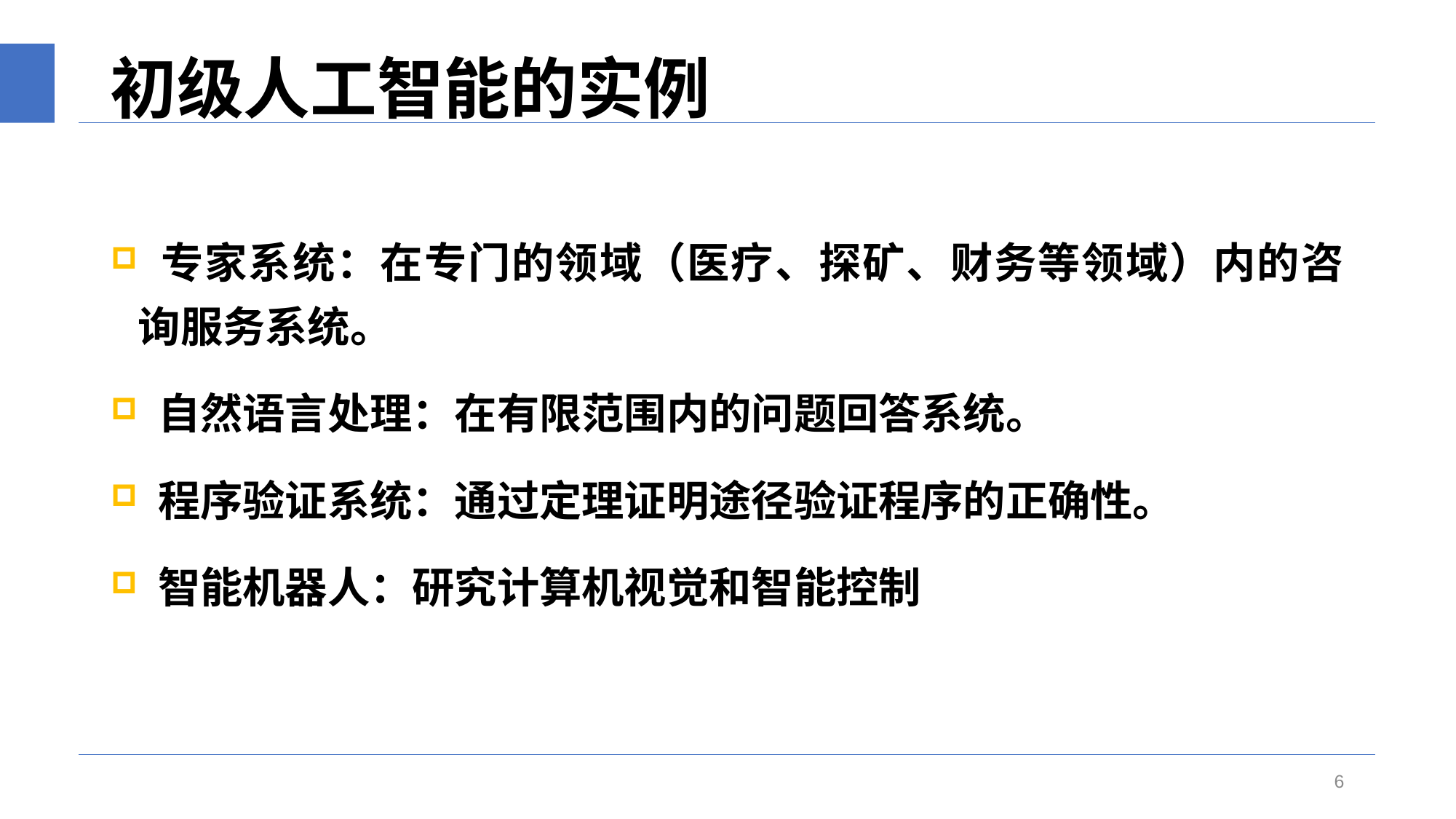

# 初级人工智能的实例
 专家系统：在专门的领域（医疗、探矿、财务等领域）内的咨询服务系统。
 自然语言处理：在有限范围内的问题回答系统。
 程序验证系统：通过定理证明途径验证程序的正确性。
 智能机器人：研究计算机视觉和智能控制
6